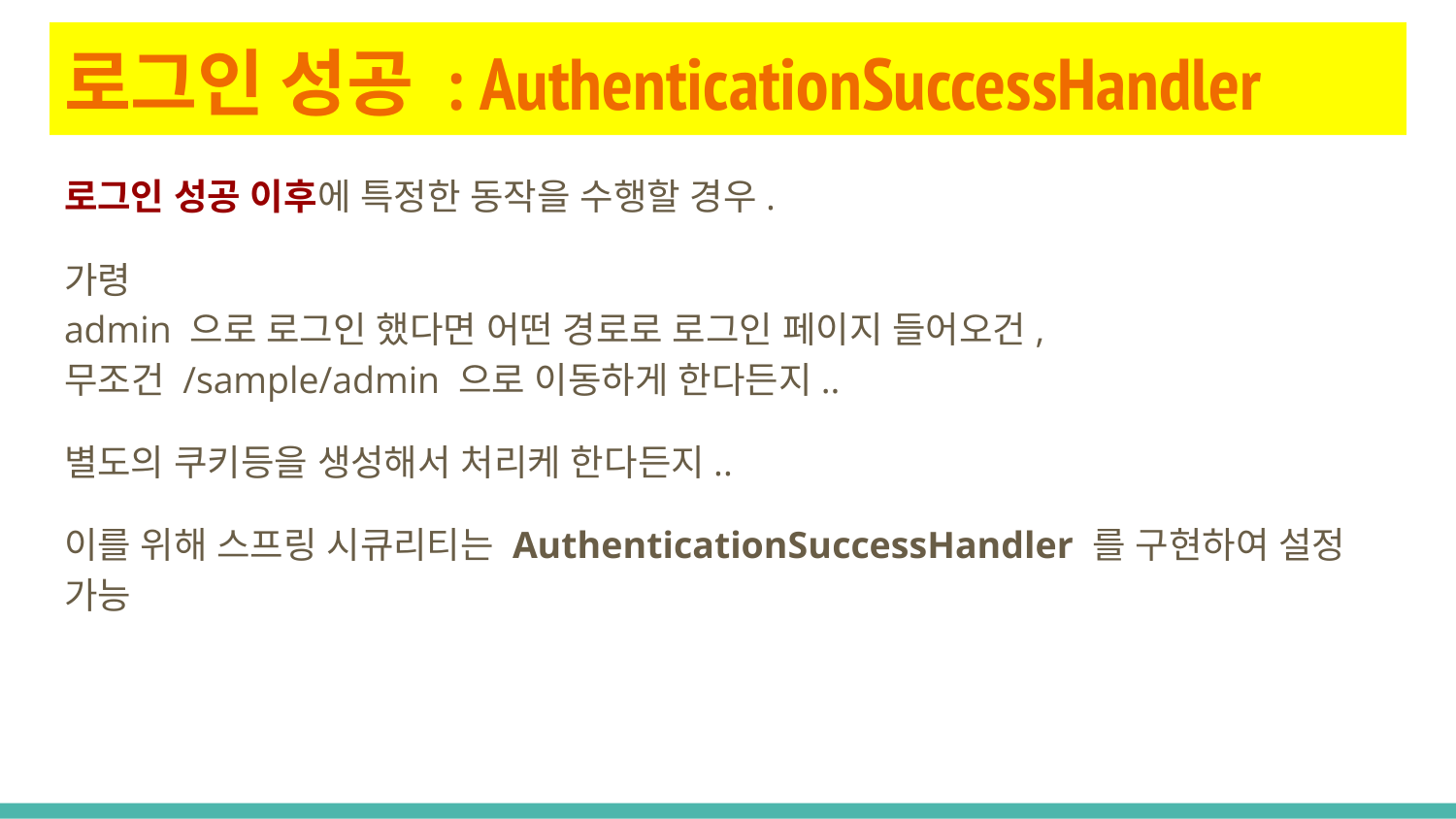

# 로그인 성공 : AuthenticationSuccessHandler
로그인 성공 이후에 특정한 동작을 수행할 경우.
가령
admin 으로 로그인 했다면 어떤 경로로 로그인 페이지 들어오건,
무조건 /sample/admin 으로 이동하게 한다든지..
별도의 쿠키등을 생성해서 처리케 한다든지..
이를 위해 스프링 시큐리티는 AuthenticationSuccessHandler 를 구현하여 설정 가능